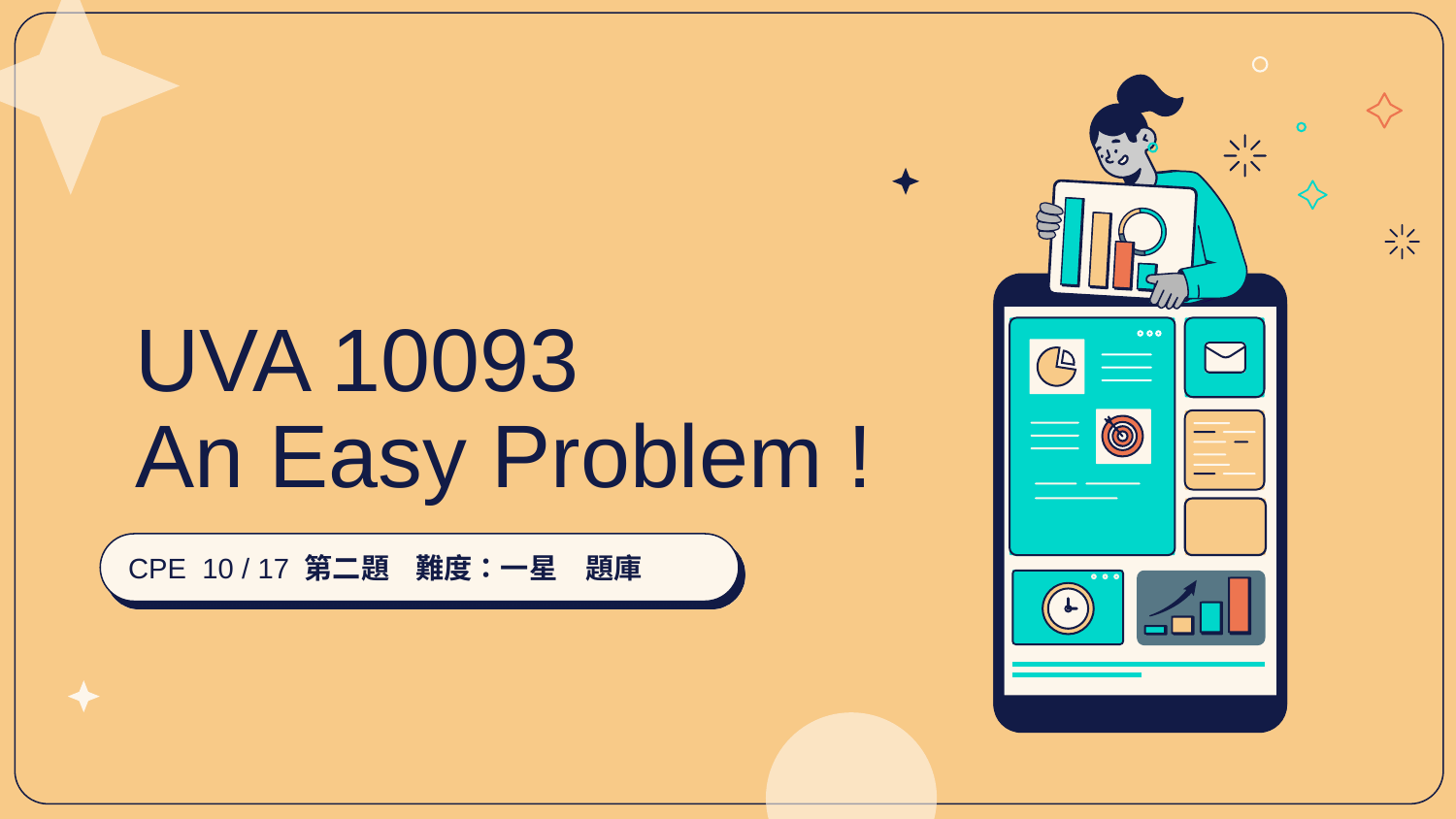

# UVA 10093 An Easy Problem !

CPE  10 / 17 第二題    難度：一星　題庫